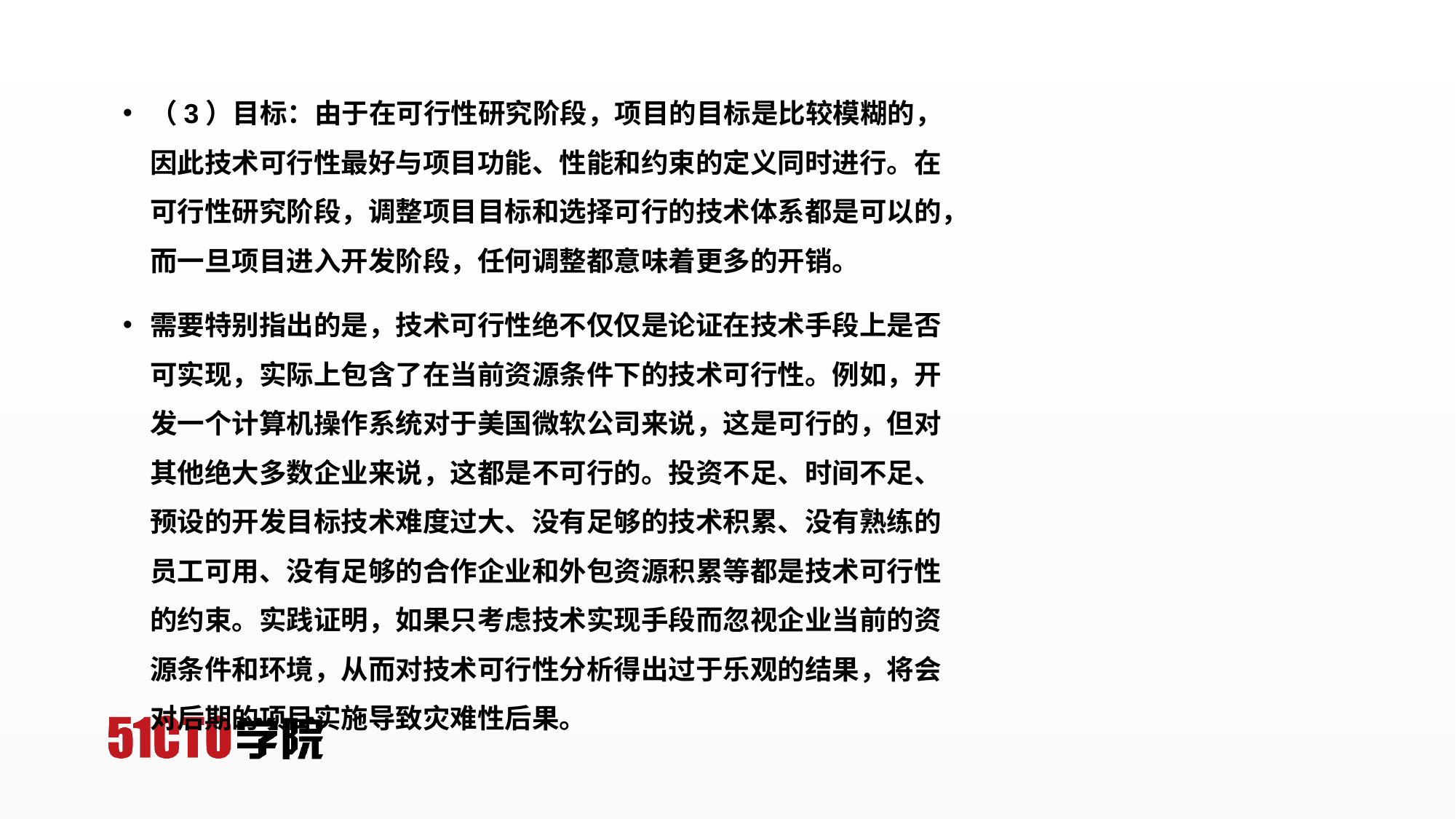

（3）目标：由于在可行性研究阶段，项目的目标是比较模糊的，因此技术可行性最好与项目功能、性能和约束的定义同时进行。在可行性研究阶段，调整项目目标和选择可行的技术体系都是可以的，而一旦项目进入开发阶段，任何调整都意味着更多的开销。
需要特别指出的是，技术可行性绝不仅仅是论证在技术手段上是否可实现，实际上包含了在当前资源条件下的技术可行性。例如，开发一个计算机操作系统对于美国微软公司来说，这是可行的，但对其他绝大多数企业来说，这都是不可行的。投资不足、时间不足、预设的开发目标技术难度过大、没有足够的技术积累、没有熟练的员工可用、没有足够的合作企业和外包资源积累等都是技术可行性的约束。实践证明，如果只考虑技术实现手段而忽视企业当前的资源条件和环境，从而对技术可行性分析得出过于乐观的结果，将会对后期的项目实施导致灾难性后果。